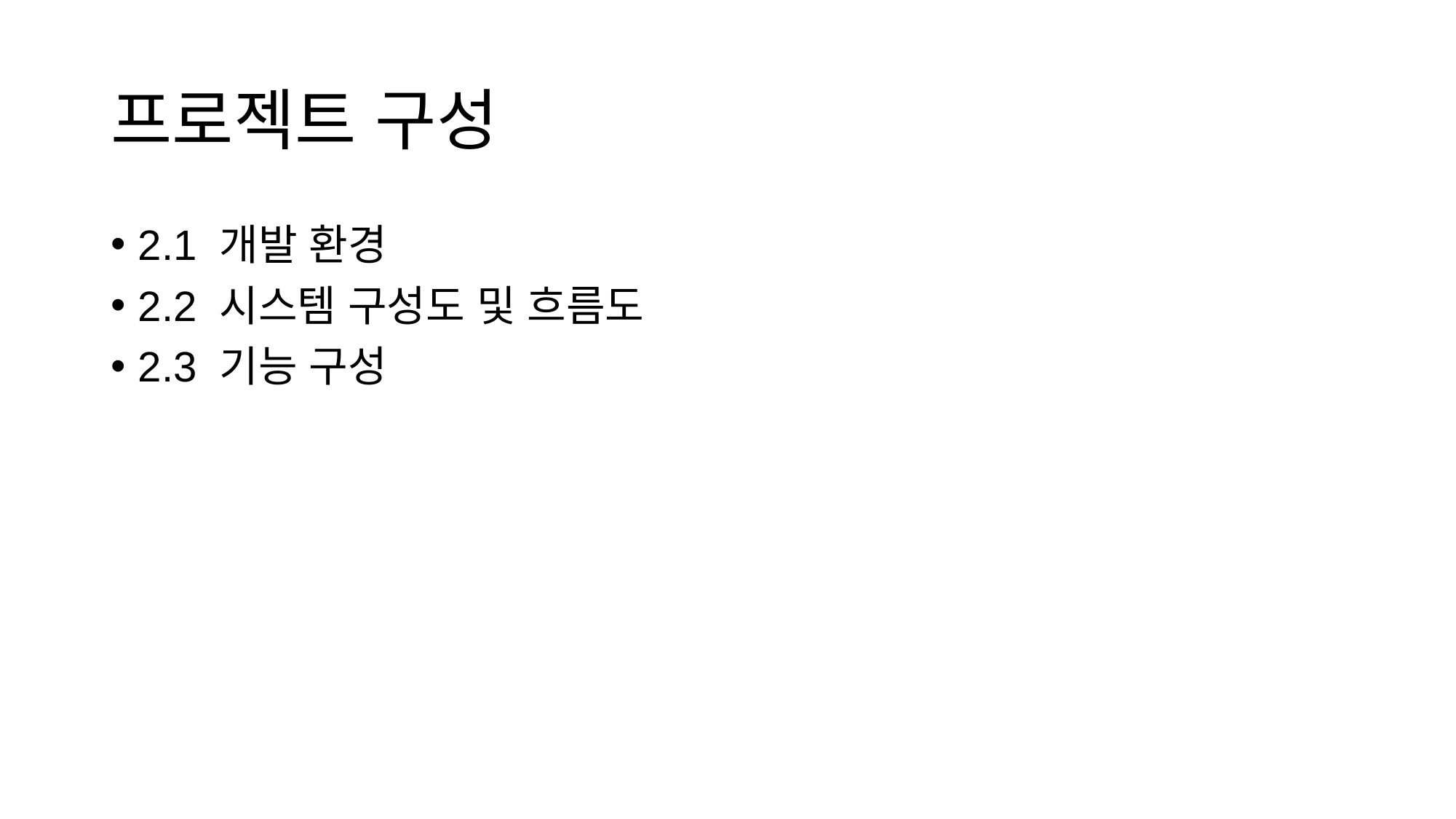

# 프로젝트 구성
2.1 개발 환경
2.2 시스템 구성도 및 흐름도
2.3 기능 구성